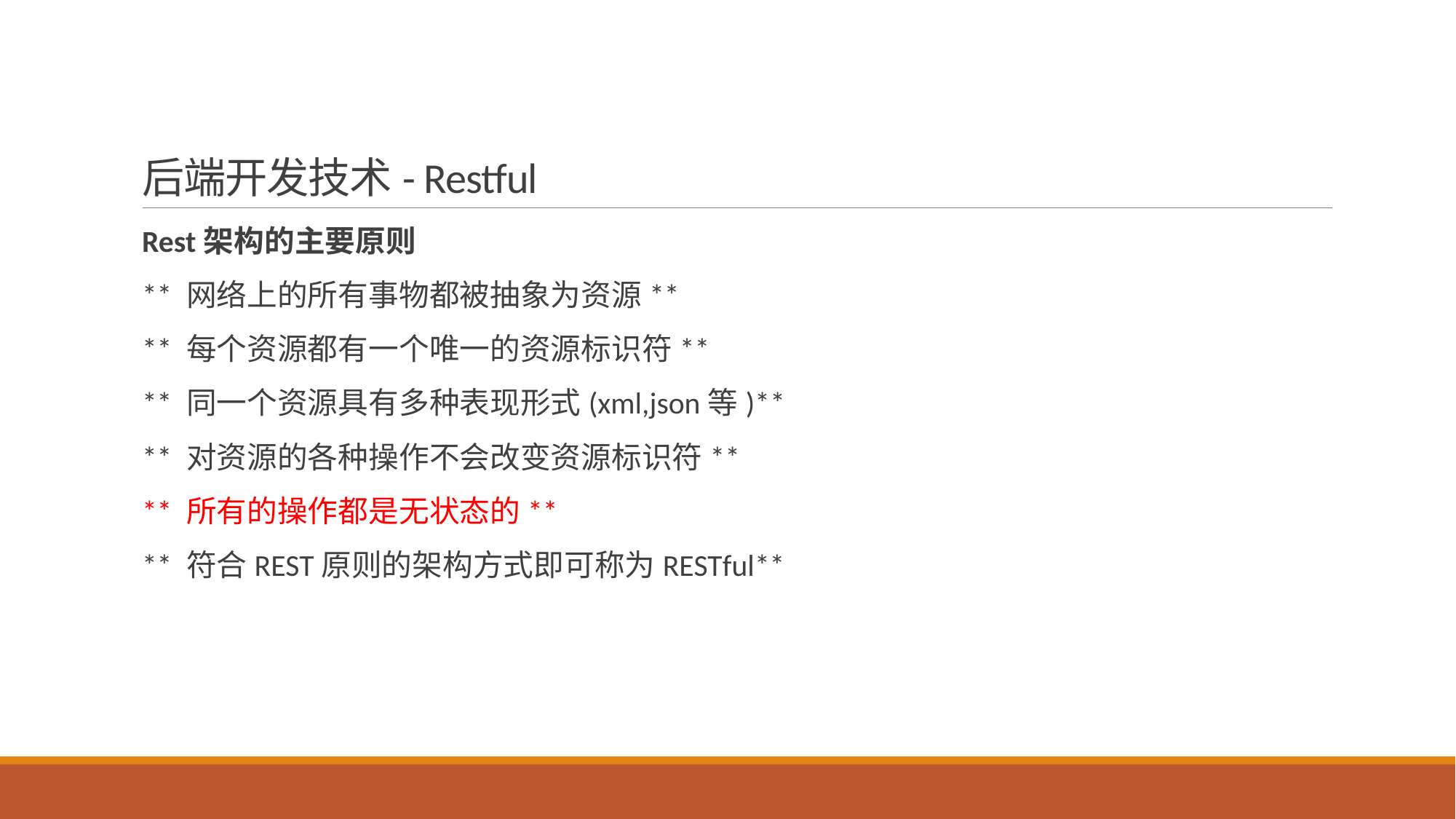

# 后端开发技术- Restful
Rest架构的主要原则
** 网络上的所有事物都被抽象为资源**
** 每个资源都有一个唯一的资源标识符**
** 同一个资源具有多种表现形式(xml,json等)**
** 对资源的各种操作不会改变资源标识符**
** 所有的操作都是无状态的**
** 符合REST原则的架构方式即可称为RESTful**